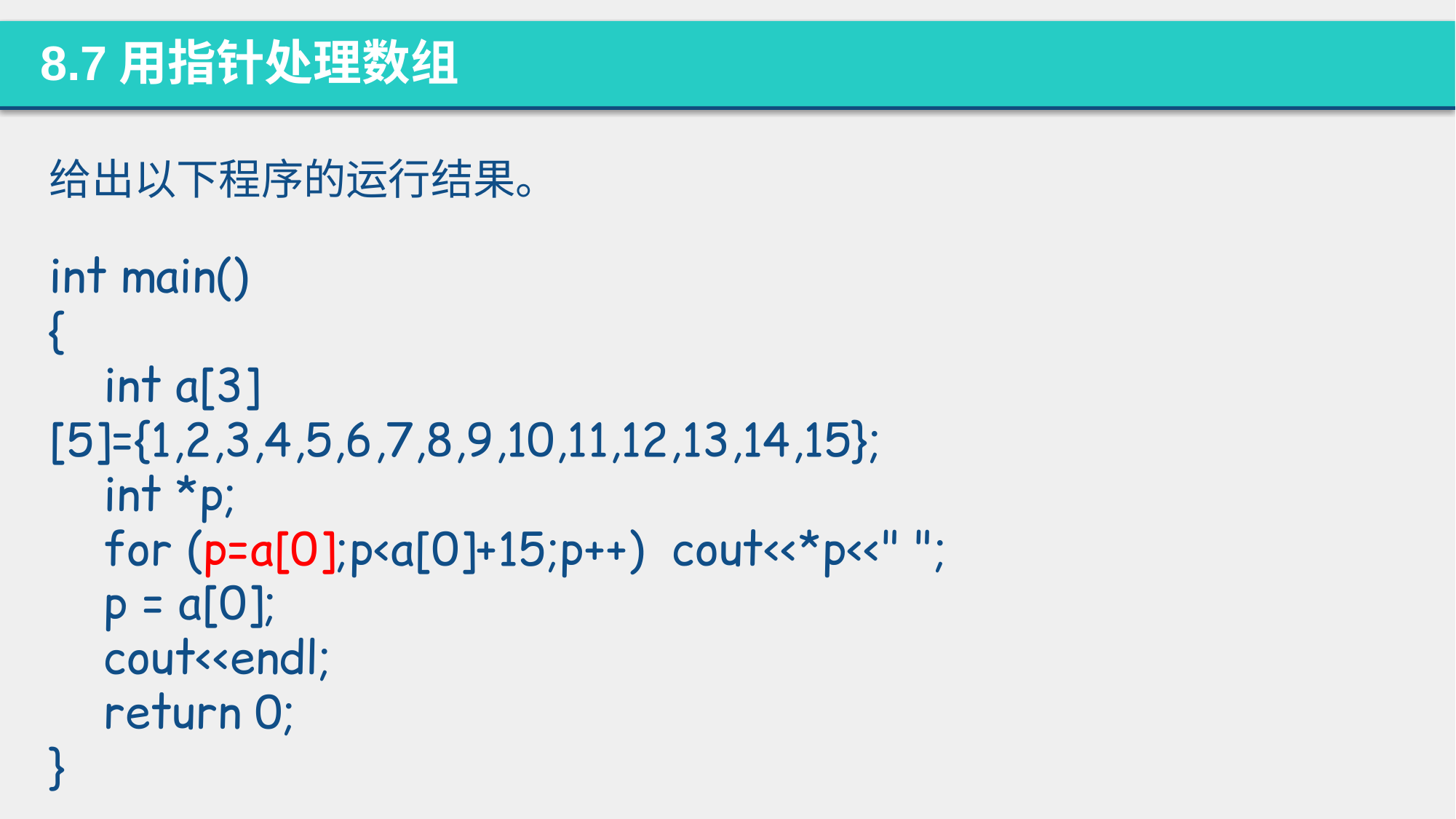

8.7用指针处理数组
给出以下程序的运行结果。

int main()
{
    int a[3][5]={1,2,3,4,5,6,7,8,9,10,11,12,13,14,15};
    int *p;
    for (p=a[0];p<a[0]+15;p++)  cout<<*p<<" ";
    p = a[0];
    cout<<endl;
    return 0;
}